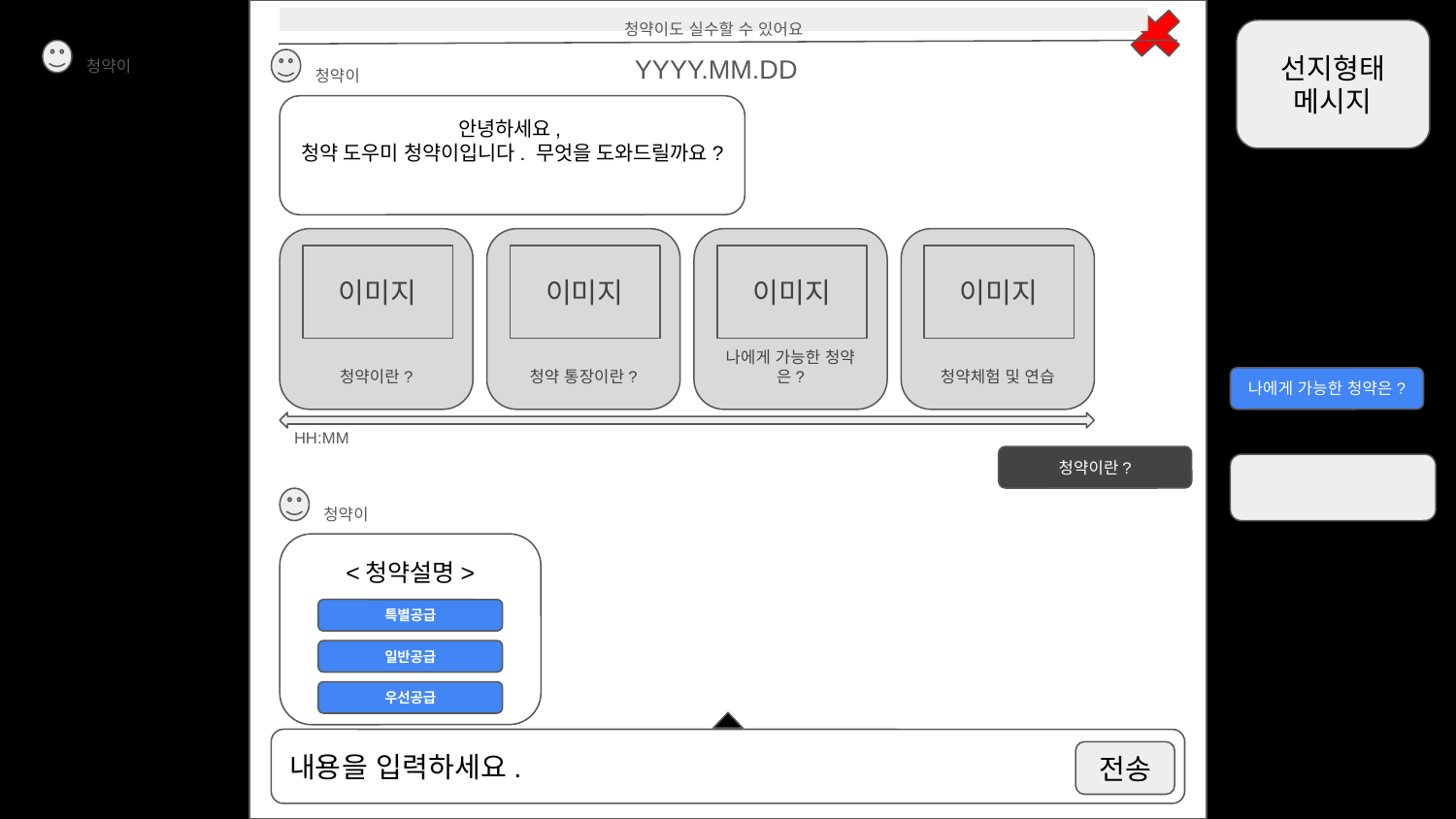

YYYY.MM.DD

청약이
내용을 입력하세요.

청약이도 실수할 수 있어요
선지형태
메시지

청약이
안녕하세요,
청약 도우미 청약이입니다. 무엇을 도와드릴까요?
청약이란?
이미지
청약 통장이란?
이미지
나에게 가능한 청약은?
이미지
청약체험 및 연습
이미지
나에게 가능한 청약은?

HH:MM
청약이란?

청약이
<청약설명>
특별공급
일반공급
우선공급

전송